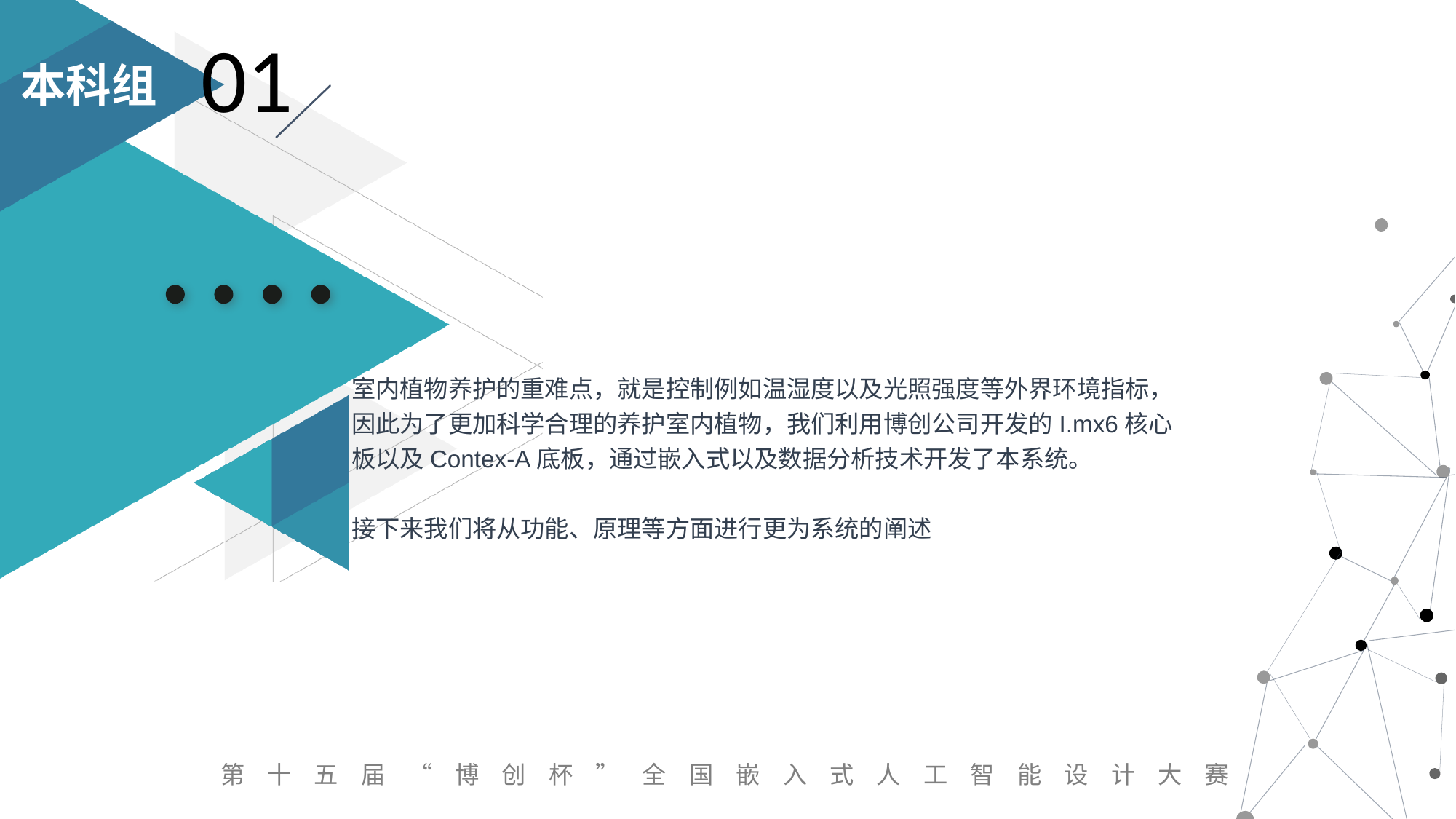

01

室内植物养护的重难点，就是控制例如温湿度以及光照强度等外界环境指标，因此为了更加科学合理的养护室内植物，我们利用博创公司开发的I.mx6核心板以及Contex-A底板，通过嵌入式以及数据分析技术开发了本系统。

接下来我们将从功能、原理等方面进行更为系统的阐述